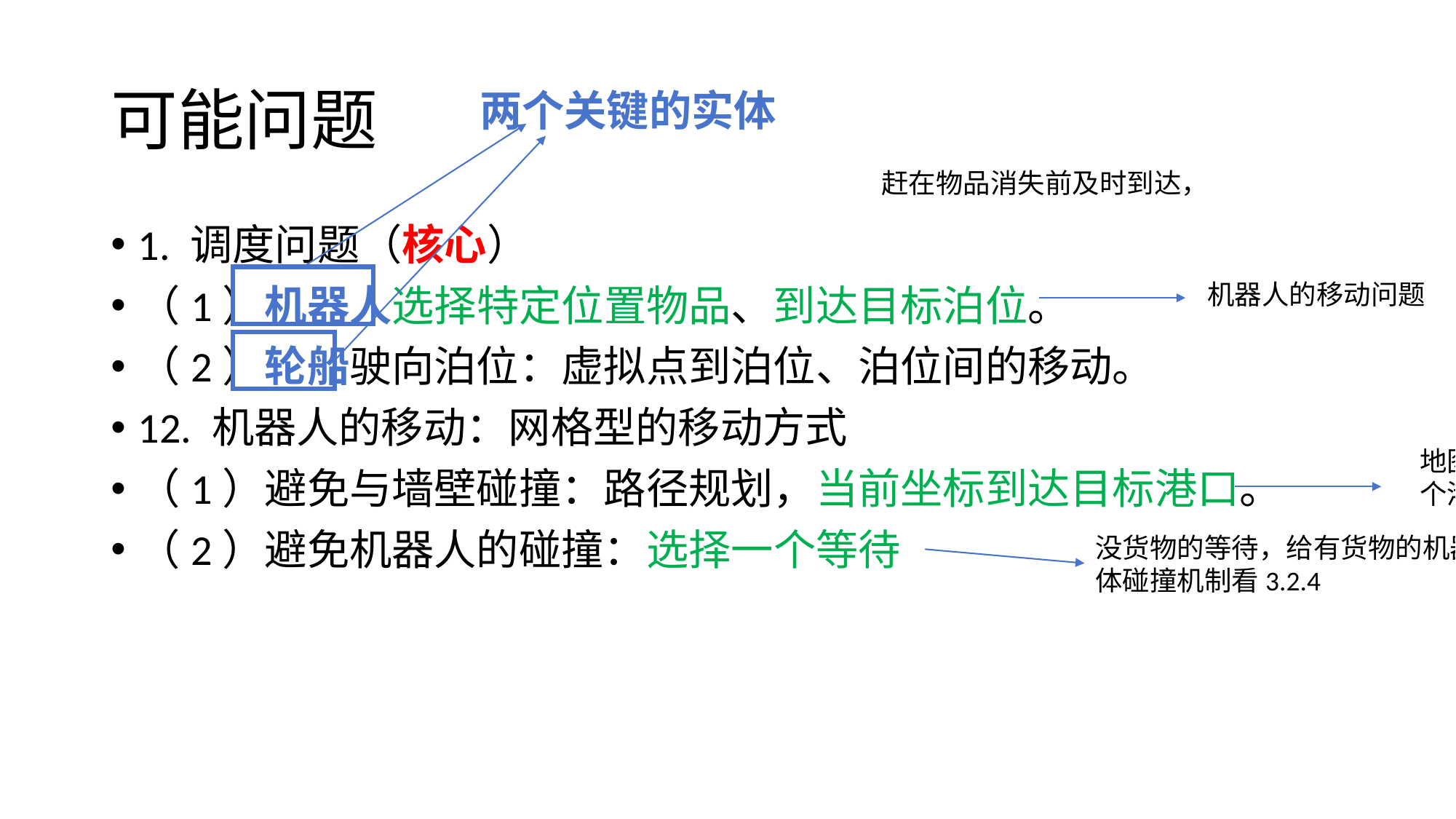

# 可能问题
两个关键的实体
赶在物品消失前及时到达，
1. 调度问题（核心）
（1）机器人选择特定位置物品、到达目标泊位。
（2）轮船驶向泊位：虚拟点到泊位、泊位间的移动。
12. 机器人的移动：网格型的移动方式
（1）避免与墙壁碰撞：路径规划，当前坐标到达目标港口。
（2）避免机器人的碰撞：选择一个等待

机器人的移动问题

地图初始化的时候，确定所有陆地点到达10个港口的最短路径，每个最短路径直接BFS
没货物的等待，给有货物的机器人让路，具体碰撞机制看3.2.4